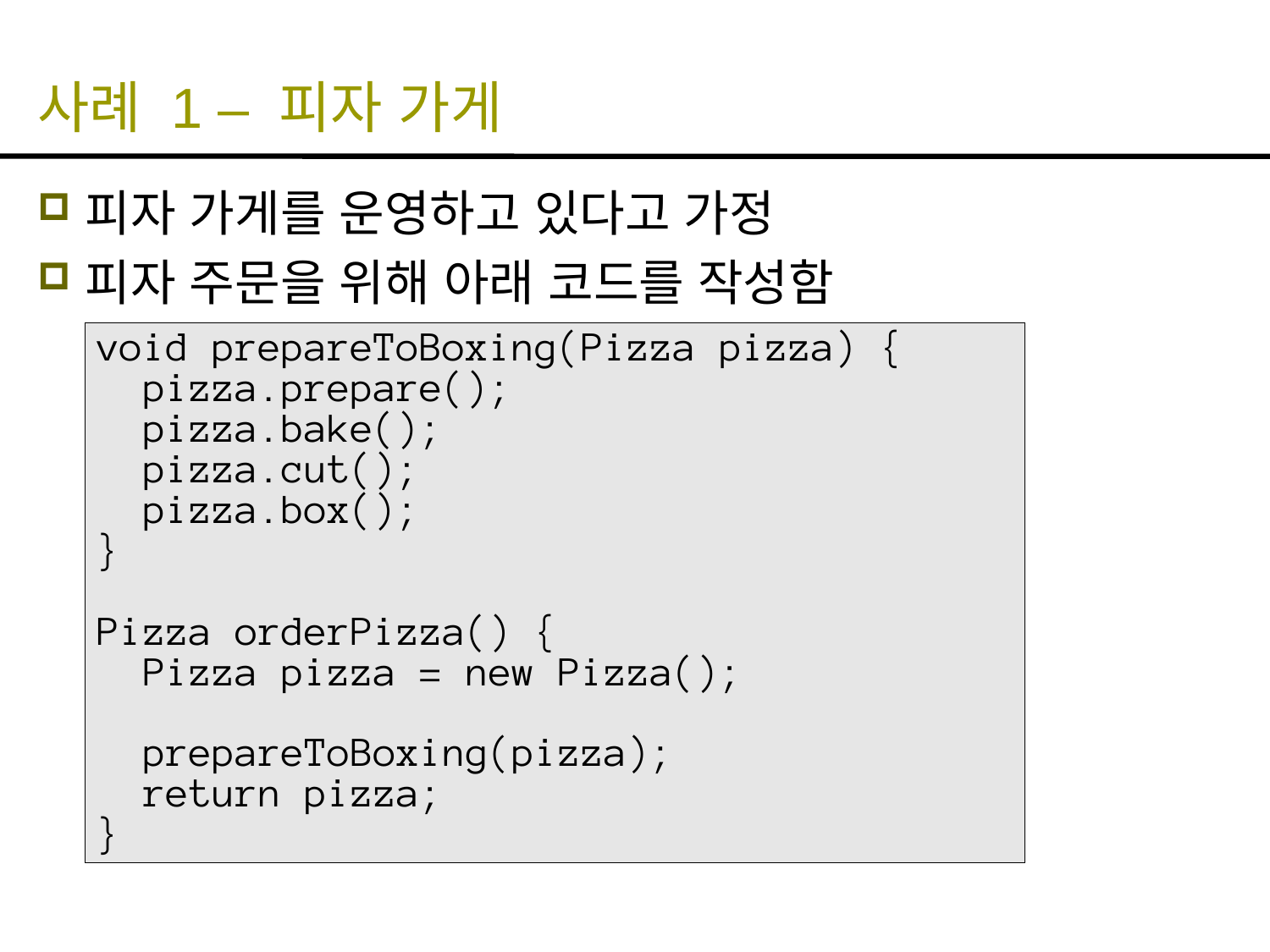

# 사례 1 – 피자 가게
피자 가게를 운영하고 있다고 가정
피자 주문을 위해 아래 코드를 작성함

void prepareToBoxing(Pizza pizza) {
  pizza.prepare();
  pizza.bake();
  pizza.cut();
  pizza.box();
}

Pizza orderPizza() {
  Pizza pizza = new Pizza();

  prepareToBoxing(pizza);
  return pizza;
}